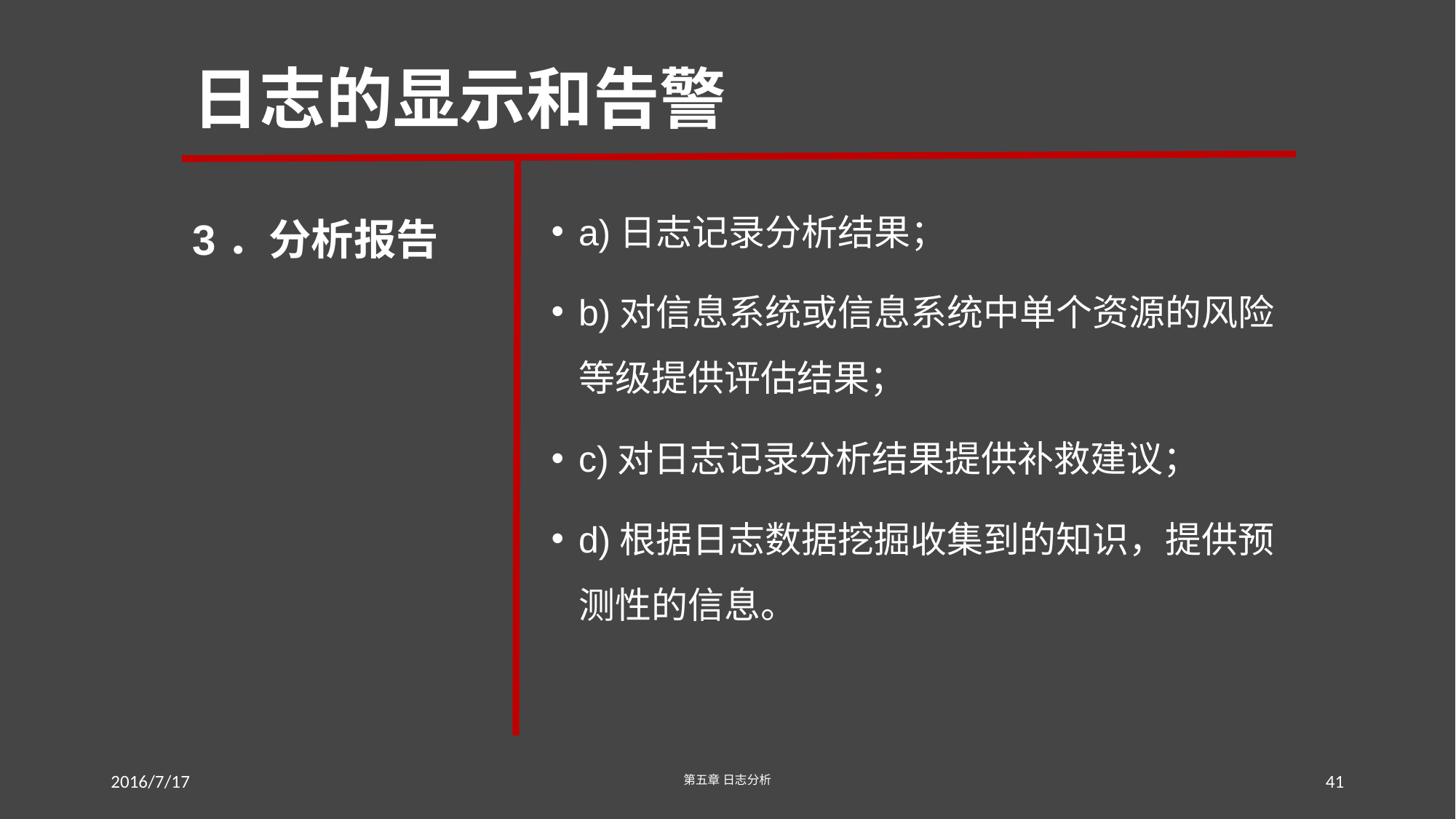

# 日志的显示和告警
3．分析报告
a)日志记录分析结果；
b)对信息系统或信息系统中单个资源的风险等级提供评估结果；
c)对日志记录分析结果提供补救建议；
d)根据日志数据挖掘收集到的知识，提供预测性的信息。
2016/7/17
第五章 日志分析
41